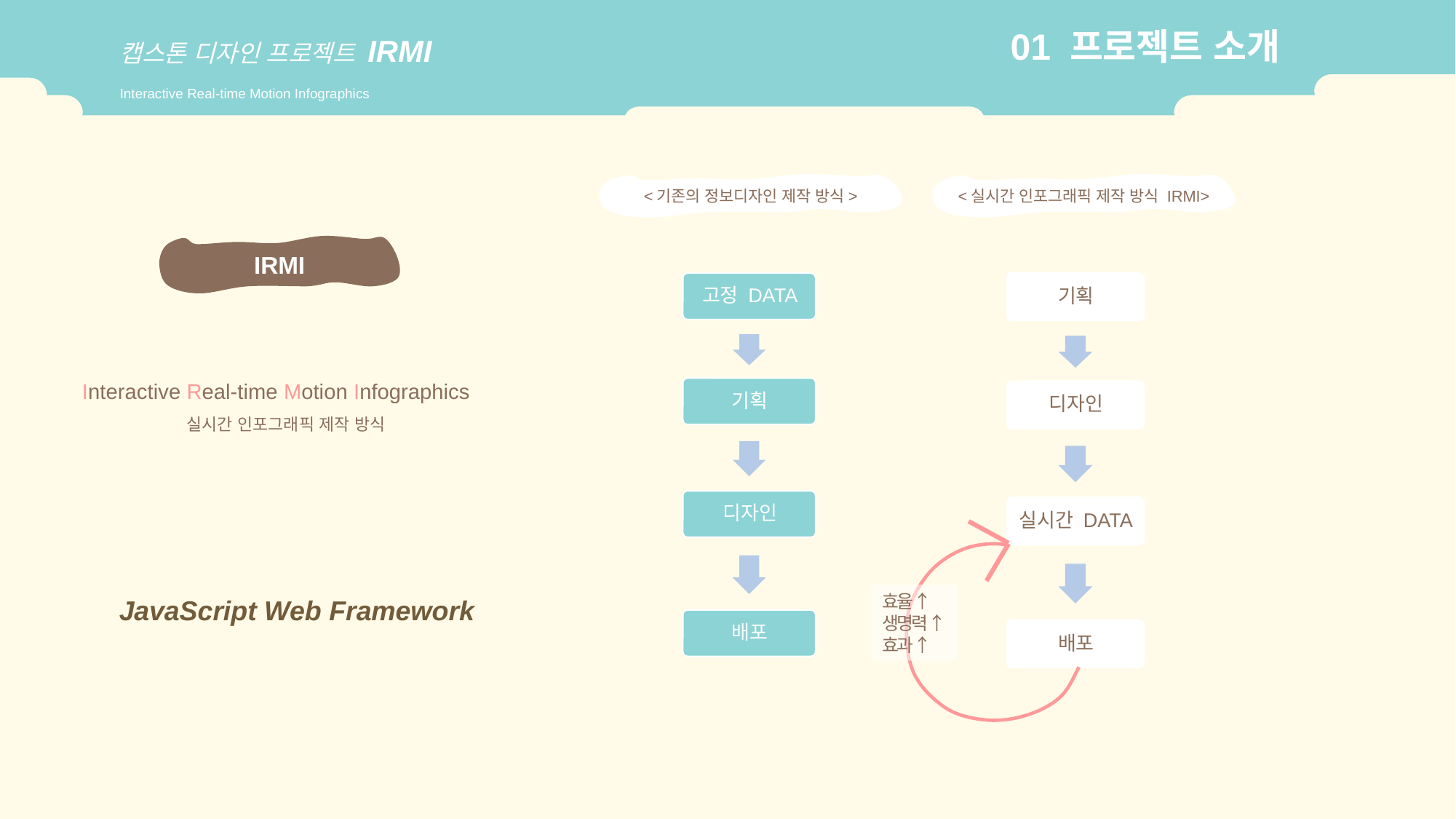

캡스톤 디자인 프로젝트 IRMI
Interactive Real-time Motion Infographics
01 프로젝트 소개
고정 DATA

기획

디자인

배포
기획

디자인

실시간 DATA

배포
<기존의 정보디자인 제작 방식>
<실시간 인포그래픽 제작 방식 IRMI>
IRMI
Interactive Real-time Motion Infographics
실시간 인포그래픽 제작 방식

효율 ↑
생명력 ↑
효과 ↑
JavaScript Web Framework